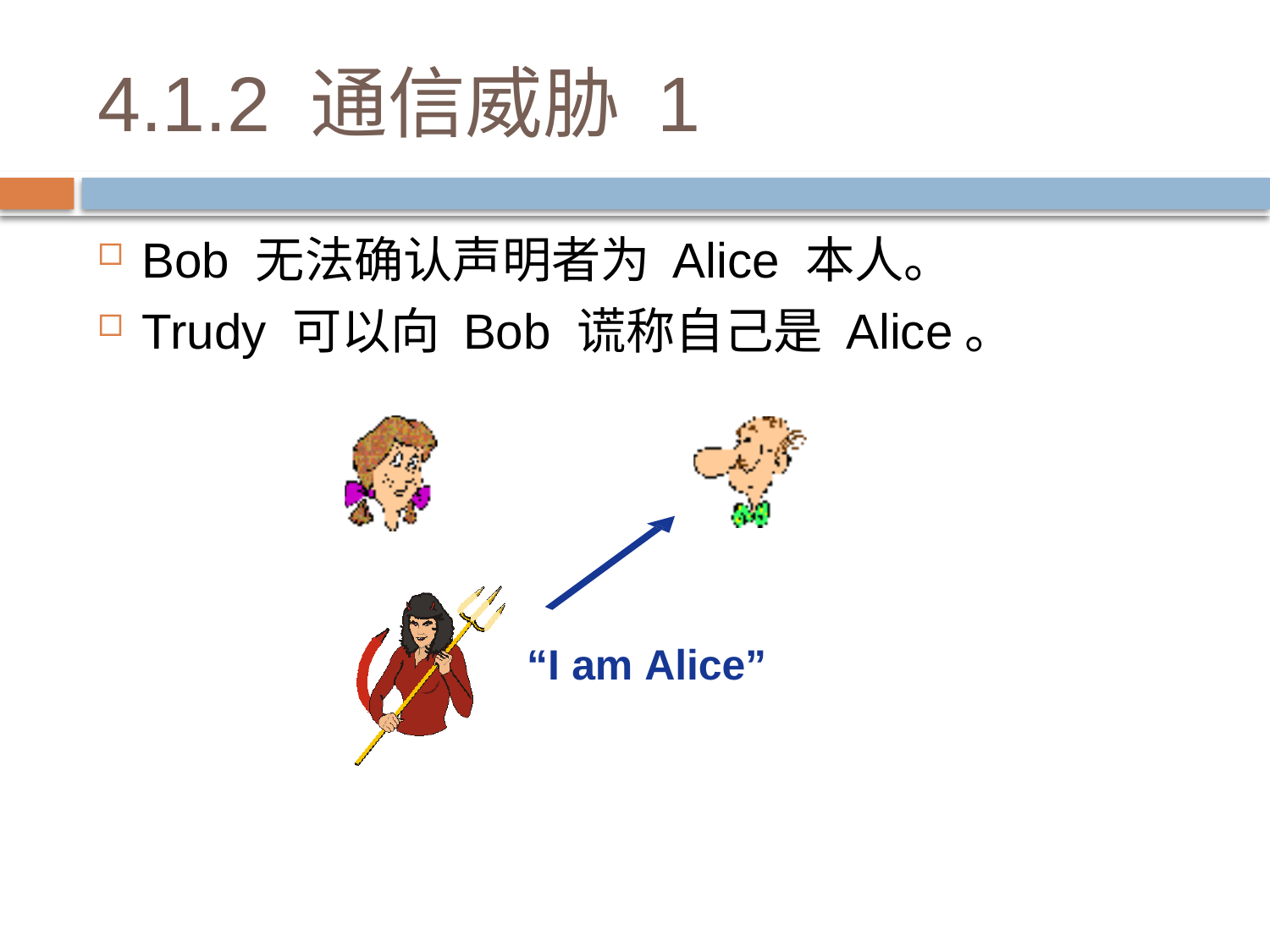

# 4.1.2 通信威胁 1
Bob 无法确认声明者为 Alice 本人。
Trudy 可以向 Bob 谎称自己是 Alice。

“I am Alice”